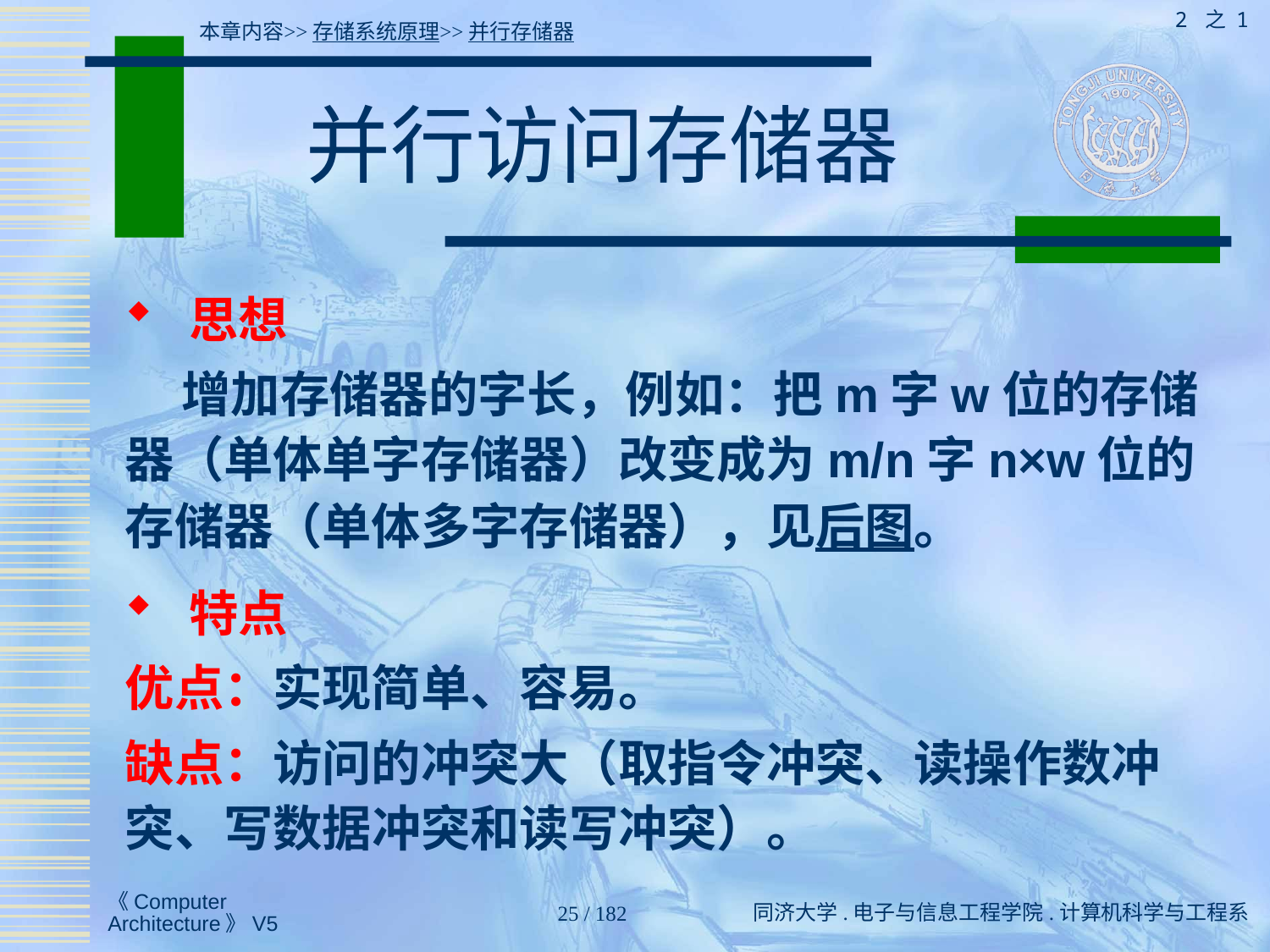

2 之 1
本章内容>>存储系统原理>>并行存储器
# 并行访问存储器
  思想
    增加存储器的字长，例如：把m字w位的存储器（单体单字存储器）改变成为m/n字n×w位的存储器（单体多字存储器），见后图。
  特点
优点：实现简单、容易。
缺点：访问的冲突大（取指令冲突、读操作数冲突、写数据冲突和读写冲突）。